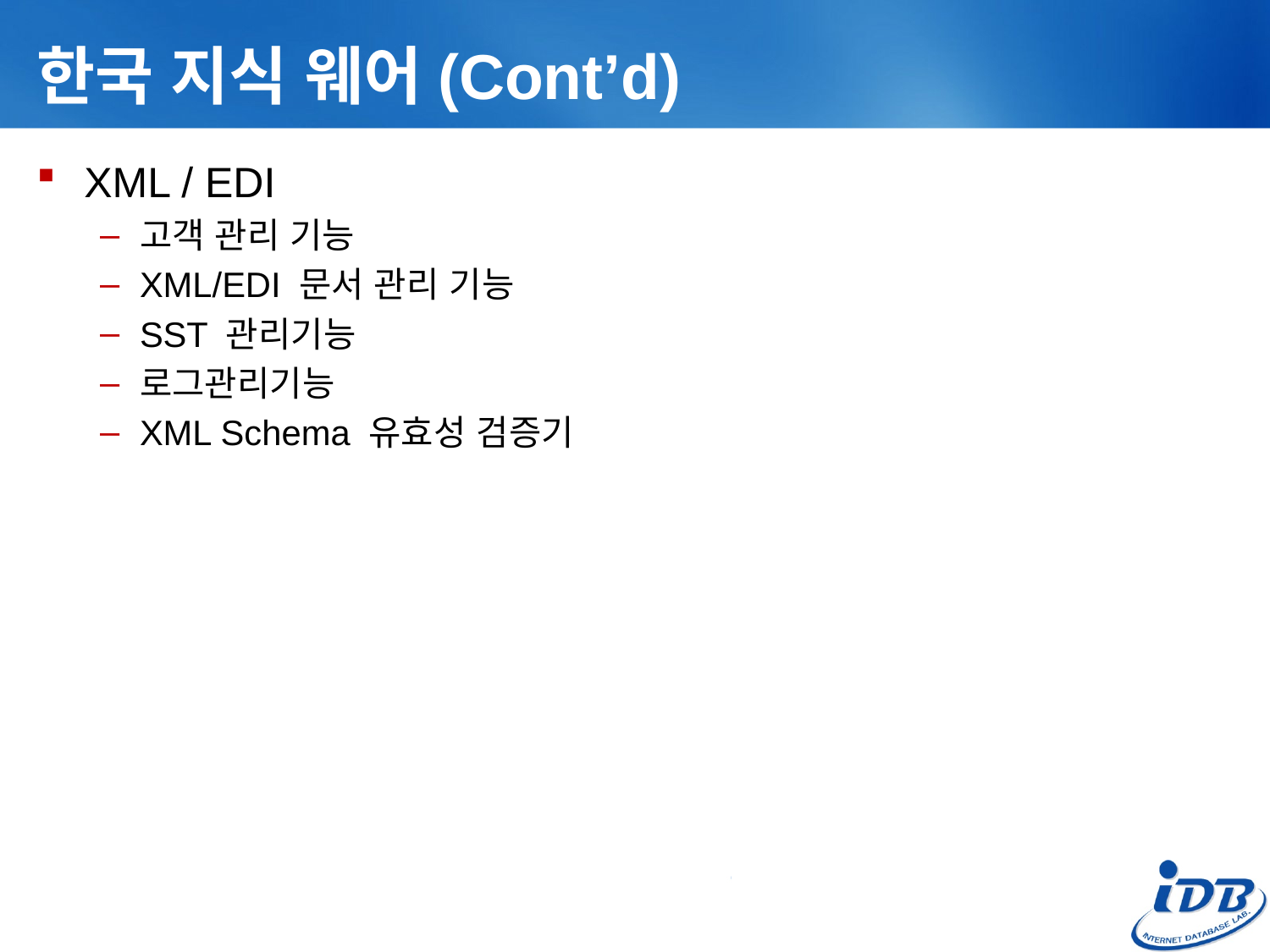

# 한국 지식 웨어(Cont’d)
XML / EDI
고객 관리 기능
XML/EDI 문서 관리 기능
SST 관리기능
로그관리기능
XML Schema 유효성 검증기